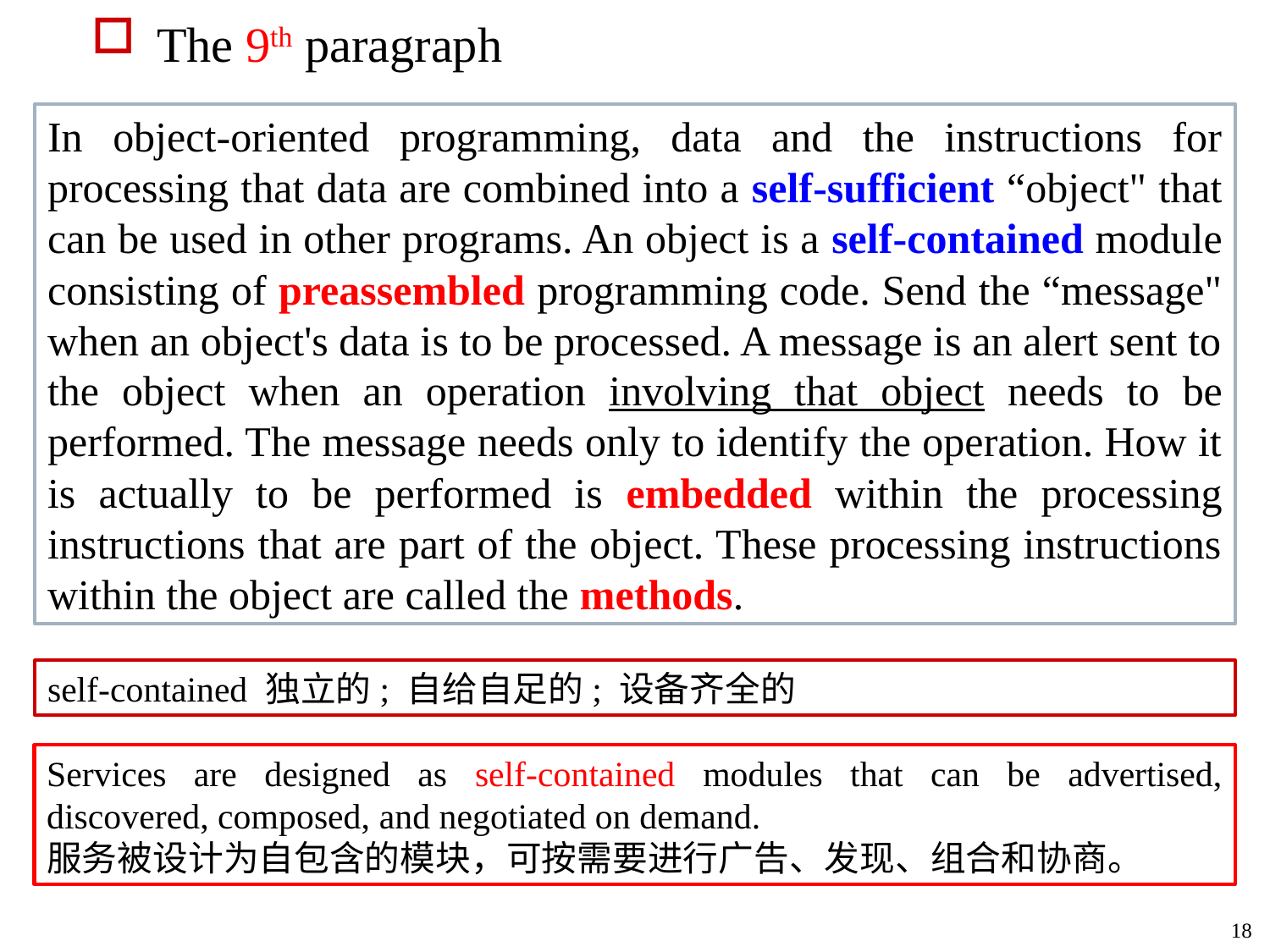

The 9th paragraph
In object-oriented programming, data and the instructions for processing that data are combined into a self-sufficient “object" that can be used in other programs. An object is a self-contained module consisting of preassembled programming code. Send the “message" when an object's data is to be processed. A message is an alert sent to the object when an operation involving that object needs to be performed. The message needs only to identify the operation. How it is actually to be performed is embedded within the processing instructions that are part of the object. These processing instructions within the object are called the methods.
self-contained 独立的; 自给自足的; 设备齐全的
Services are designed as self-contained modules that can be advertised, discovered, composed, and negotiated on demand.
服务被设计为自包含的模块，可按需要进行广告、发现、组合和协商。
18